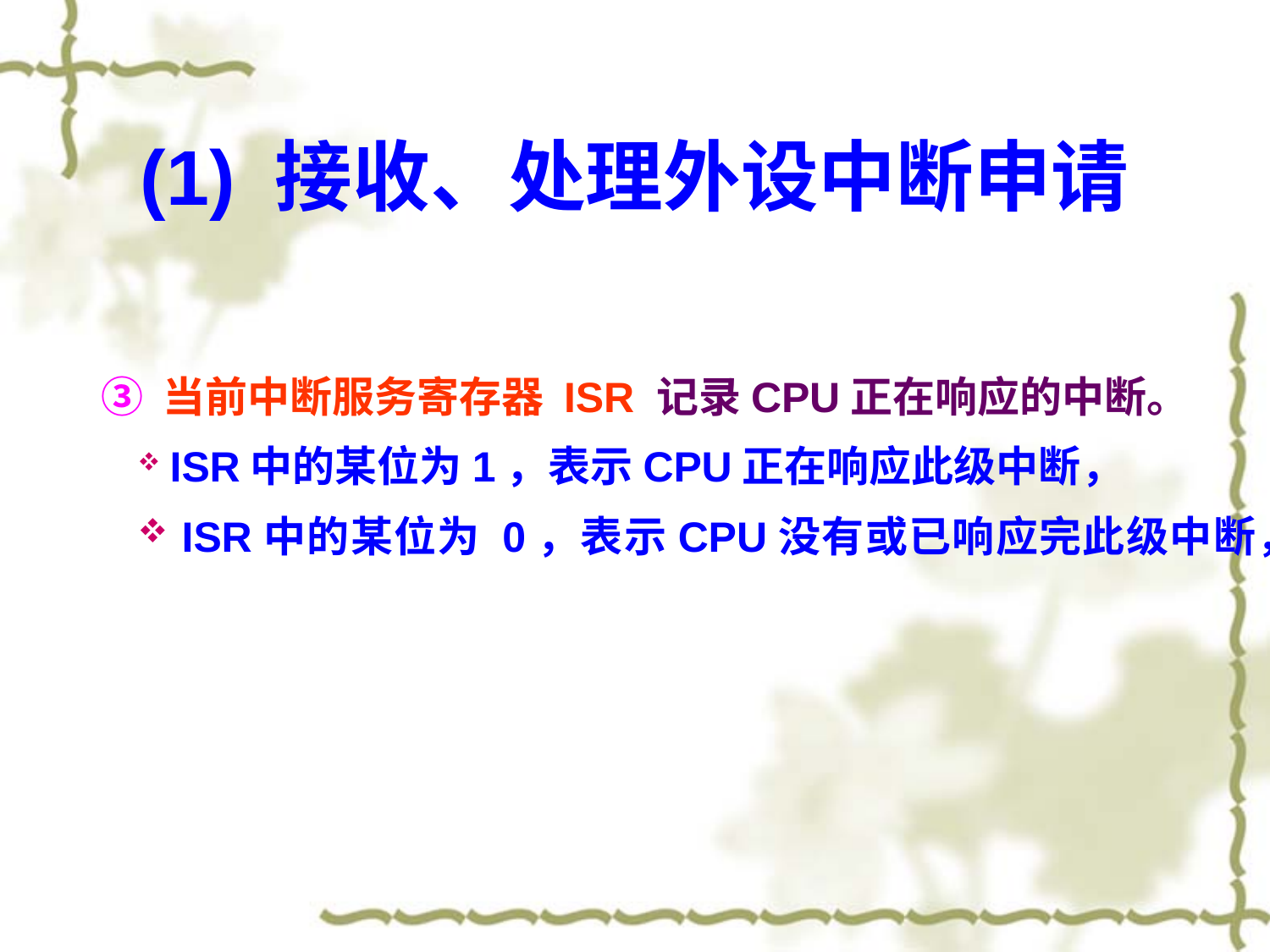

# (1) 接收、处理外设中断申请
③ 当前中断服务寄存器 ISR 记录CPU正在响应的中断。
 ISR中的某位为1，表示CPU正在响应此级中断，
 ISR中的某位为 0，表示CPU没有或已响应完此级中断，